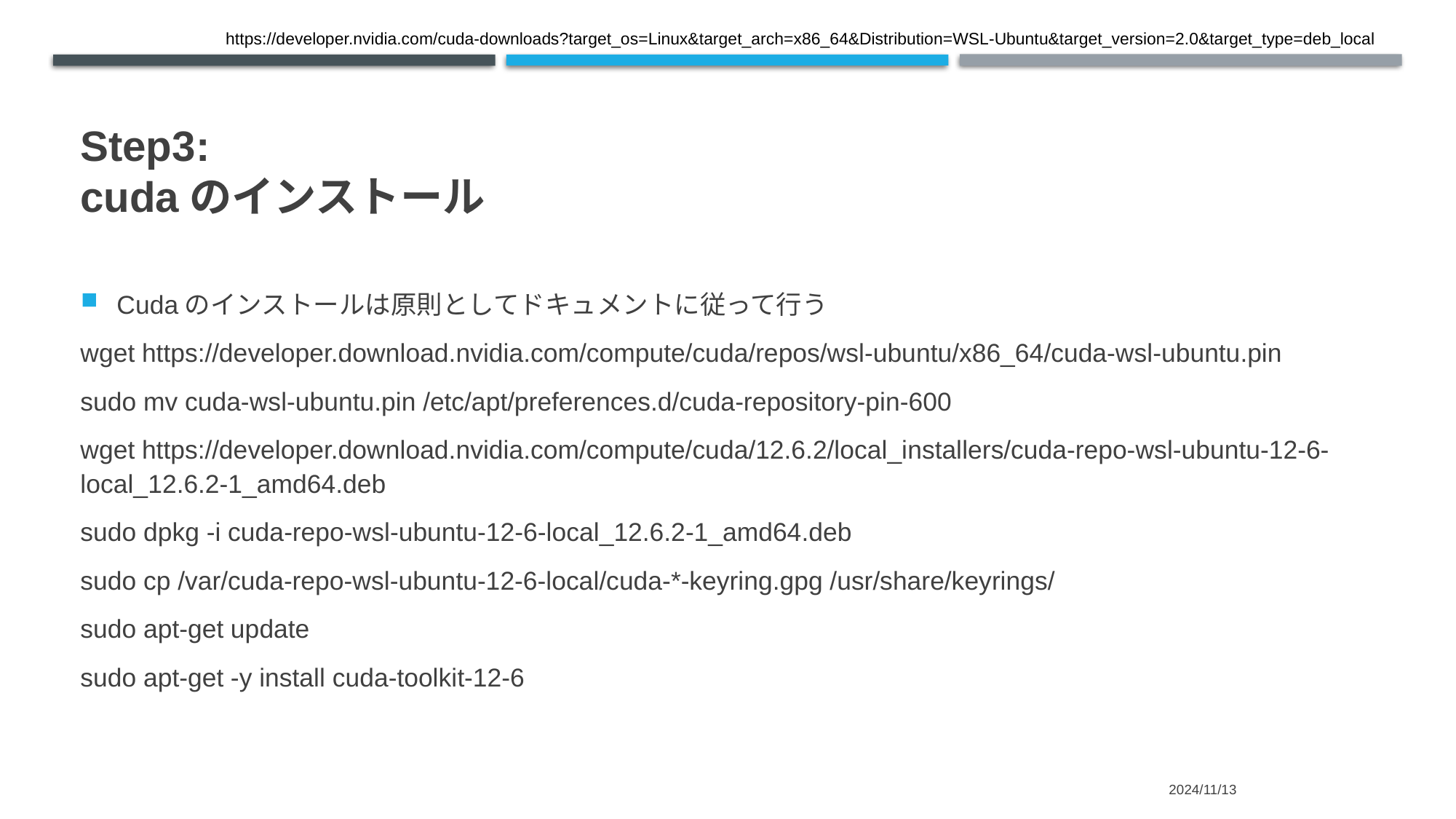

https://developer.nvidia.com/cuda-downloads?target_os=Linux&target_arch=x86_64&Distribution=WSL-Ubuntu&target_version=2.0&target_type=deb_local
# Step3: cudaのインストール
Cudaのインストールは原則としてドキュメントに従って行う
wget https://developer.download.nvidia.com/compute/cuda/repos/wsl-ubuntu/x86_64/cuda-wsl-ubuntu.pin
sudo mv cuda-wsl-ubuntu.pin /etc/apt/preferences.d/cuda-repository-pin-600
wget https://developer.download.nvidia.com/compute/cuda/12.6.2/local_installers/cuda-repo-wsl-ubuntu-12-6-local_12.6.2-1_amd64.deb
sudo dpkg -i cuda-repo-wsl-ubuntu-12-6-local_12.6.2-1_amd64.deb
sudo cp /var/cuda-repo-wsl-ubuntu-12-6-local/cuda-*-keyring.gpg /usr/share/keyrings/
sudo apt-get update
sudo apt-get -y install cuda-toolkit-12-6
2024/11/13